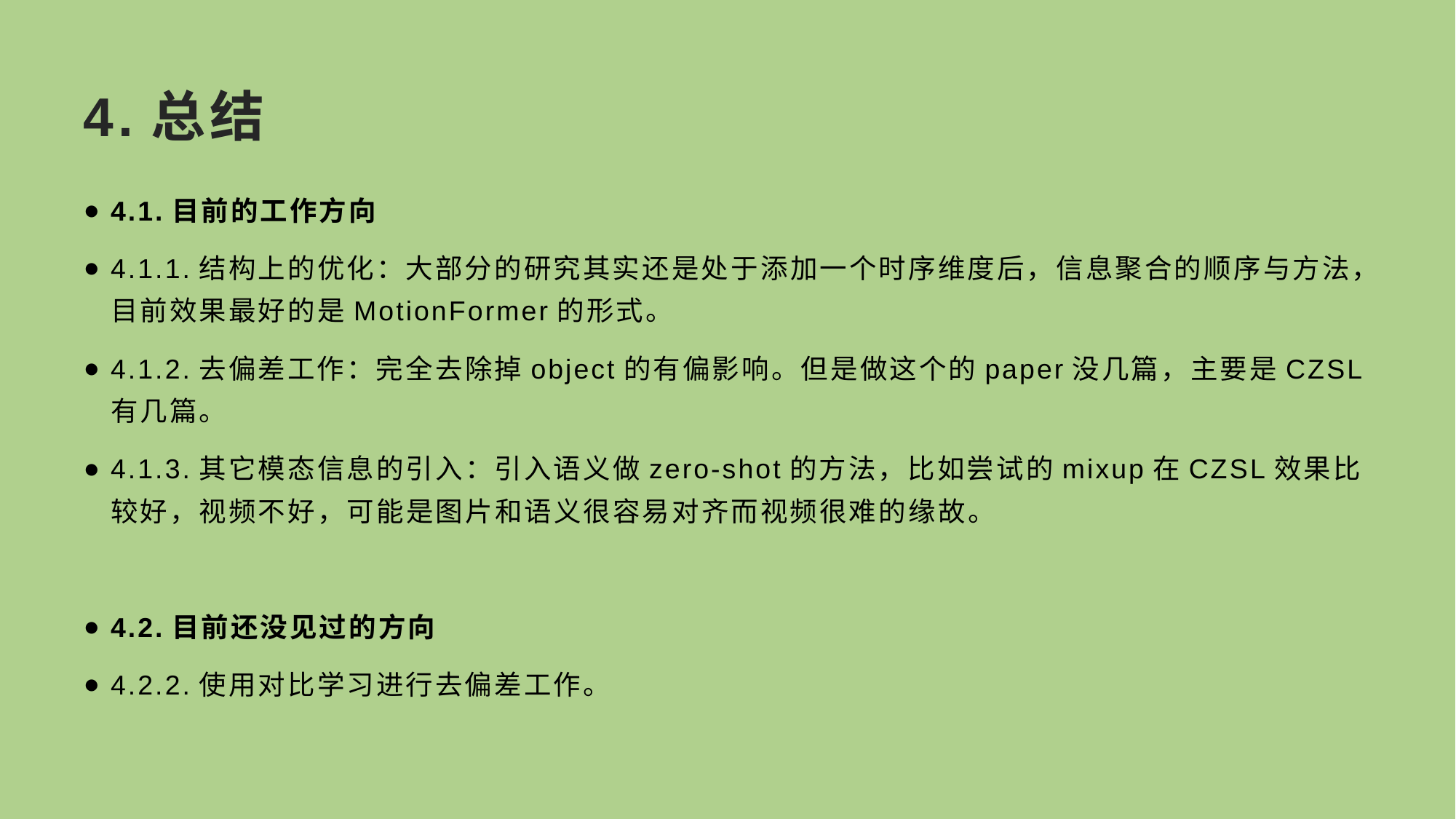

# 4.总结
4.1.目前的工作方向
4.1.1.结构上的优化：大部分的研究其实还是处于添加一个时序维度后，信息聚合的顺序与方法，目前效果最好的是MotionFormer的形式。
4.1.2.去偏差工作：完全去除掉object的有偏影响。但是做这个的paper没几篇，主要是CZSL有几篇。
4.1.3.其它模态信息的引入：引入语义做zero-shot的方法，比如尝试的mixup在CZSL效果比较好，视频不好，可能是图片和语义很容易对齐而视频很难的缘故。

4.2.目前还没见过的方向
4.2.2.使用对比学习进行去偏差工作。